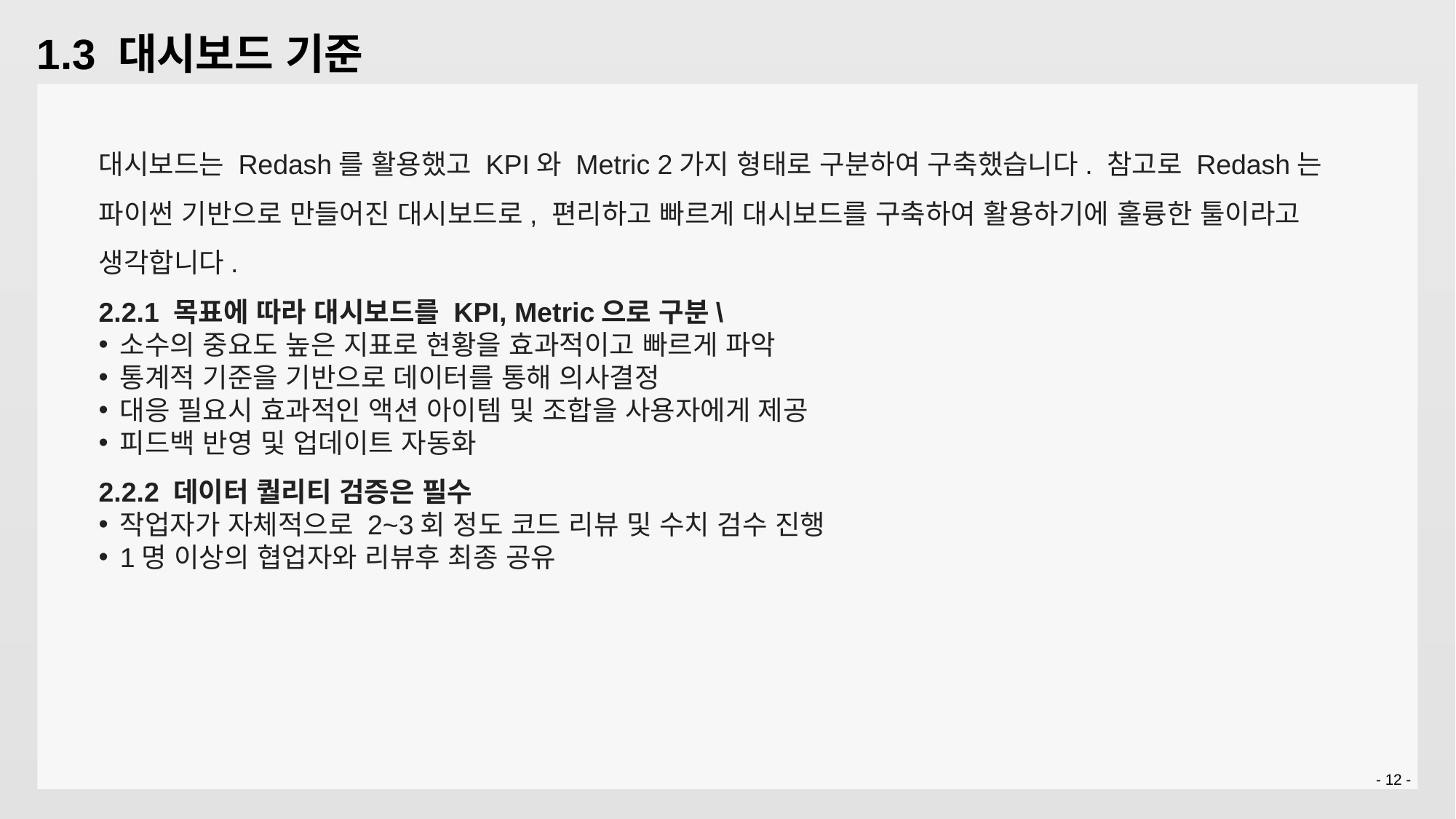

1.3 대시보드 기준
대시보드는 Redash를 활용했고 KPI와 Metric 2가지 형태로 구분하여 구축했습니다. 참고로 Redash는 파이썬 기반으로 만들어진 대시보드로, 편리하고 빠르게 대시보드를 구축하여 활용하기에 훌륭한 툴이라고 생각합니다.
2.2.1 목표에 따라 대시보드를 KPI, Metric으로 구분\
소수의 중요도 높은 지표로 현황을 효과적이고 빠르게 파악
통계적 기준을 기반으로 데이터를 통해 의사결정
대응 필요시 효과적인 액션 아이템 및 조합을 사용자에게 제공
피드백 반영 및 업데이트 자동화
2.2.2 데이터 퀄리티 검증은 필수
작업자가 자체적으로 2~3회 정도 코드 리뷰 및 수치 검수 진행
1명 이상의 협업자와 리뷰후 최종 공유

- 12 -